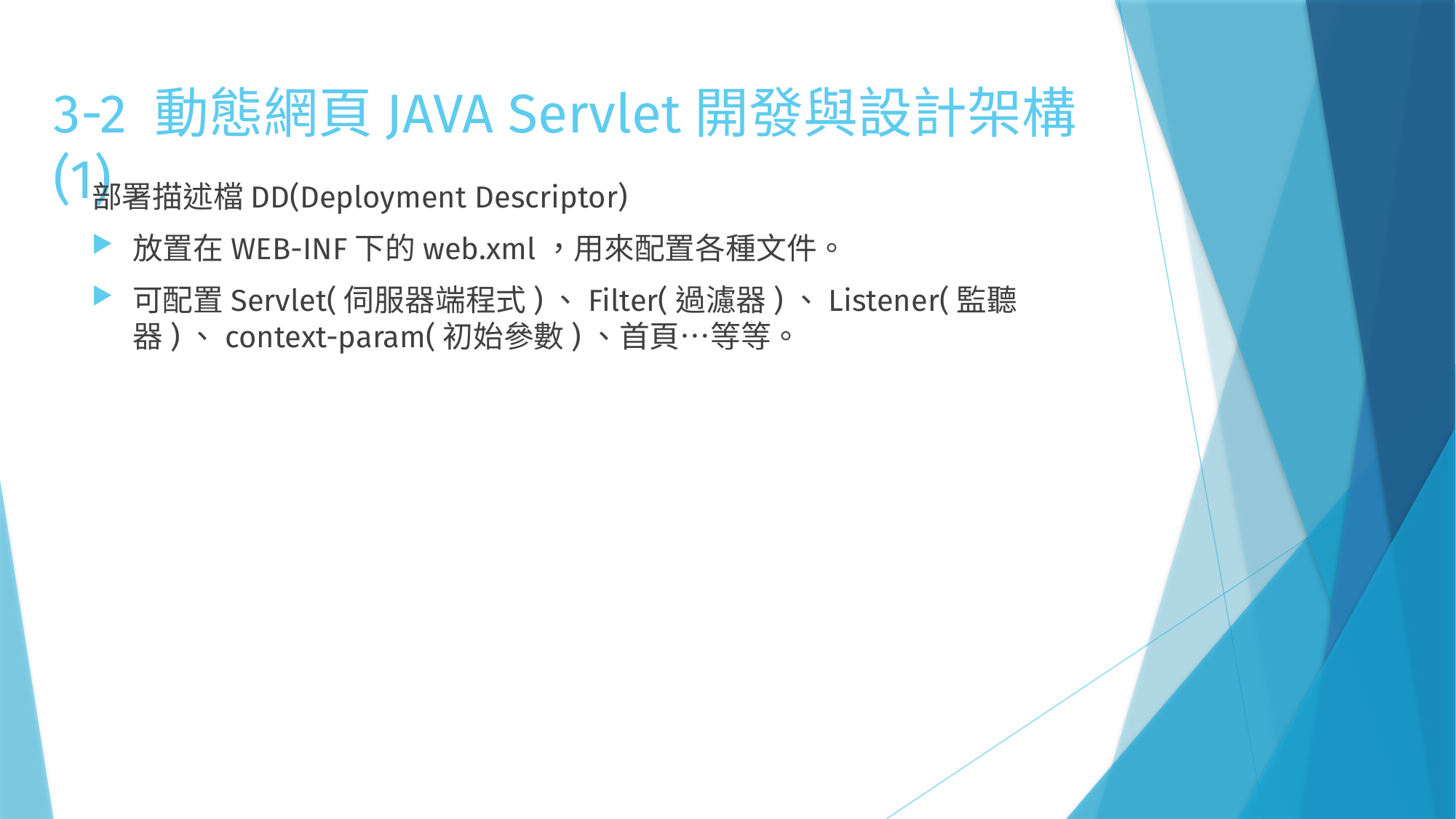

# 3-2 動態網頁JAVA Servlet開發與設計架構(1)
部署描述檔DD(Deployment Descriptor)
放置在WEB-INF下的web.xml，用來配置各種文件。
可配置Servlet(伺服器端程式)、Filter(過濾器)、Listener(監聽器)、context-param(初始參數)、首頁…等等。